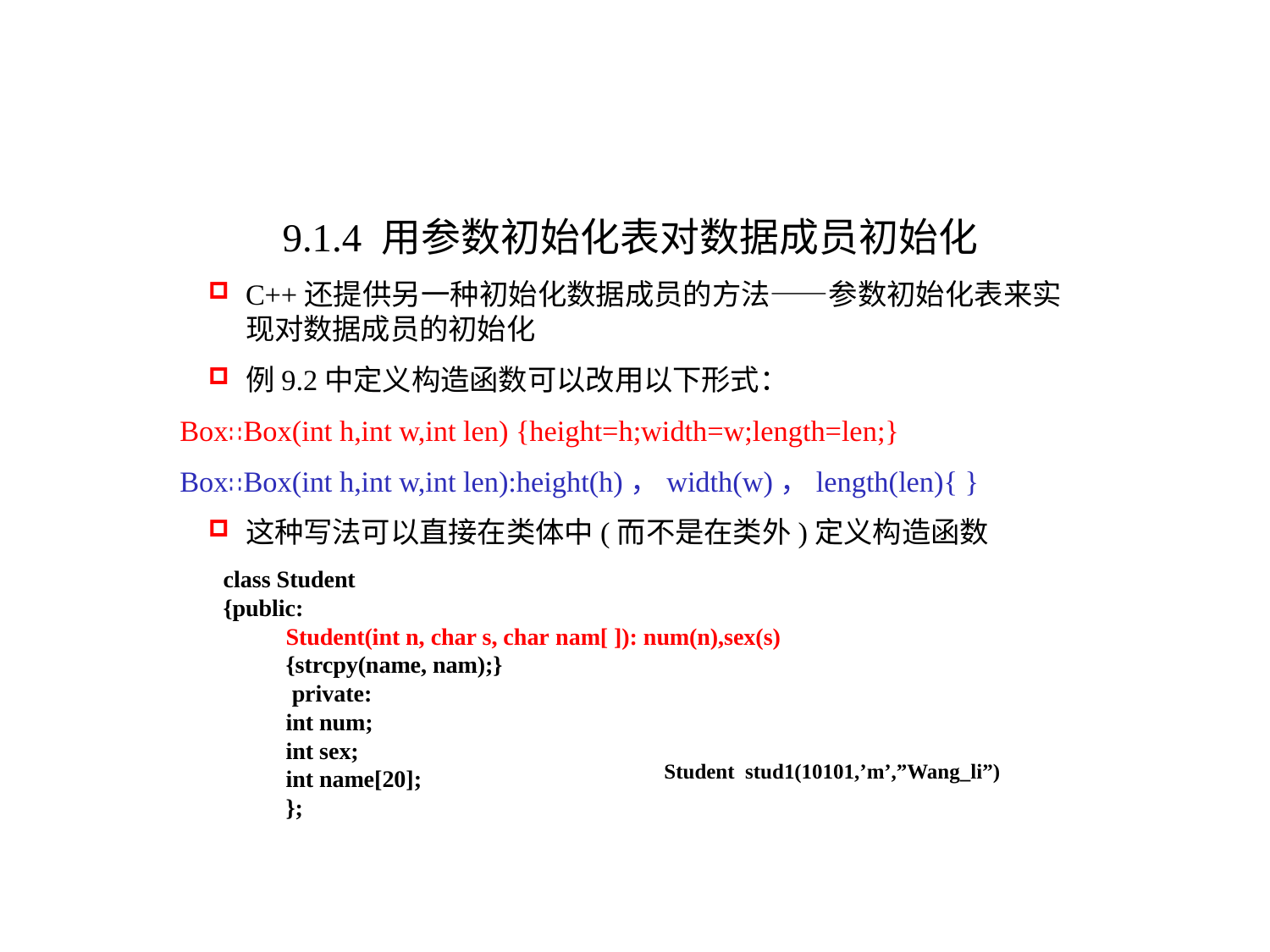

9.1.4 用参数初始化表对数据成员初始化
C++还提供另一种初始化数据成员的方法——参数初始化表来实现对数据成员的初始化
例9.2中定义构造函数可以改用以下形式：
Box∷Box(int h,int w,int len) {height=h;width=w;length=len;}
Box∷Box(int h,int w,int len):height(h)，width(w)，length(len){ }
这种写法可以直接在类体中(而不是在类外)定义构造函数
class Student
{public:
Student(int n, char s, char nam[ ]): num(n),sex(s)
{strcpy(name, nam);}
 private:
int num;
int sex;
int name[20];
};
Student  stud1(10101,’m’,”Wang_li”)